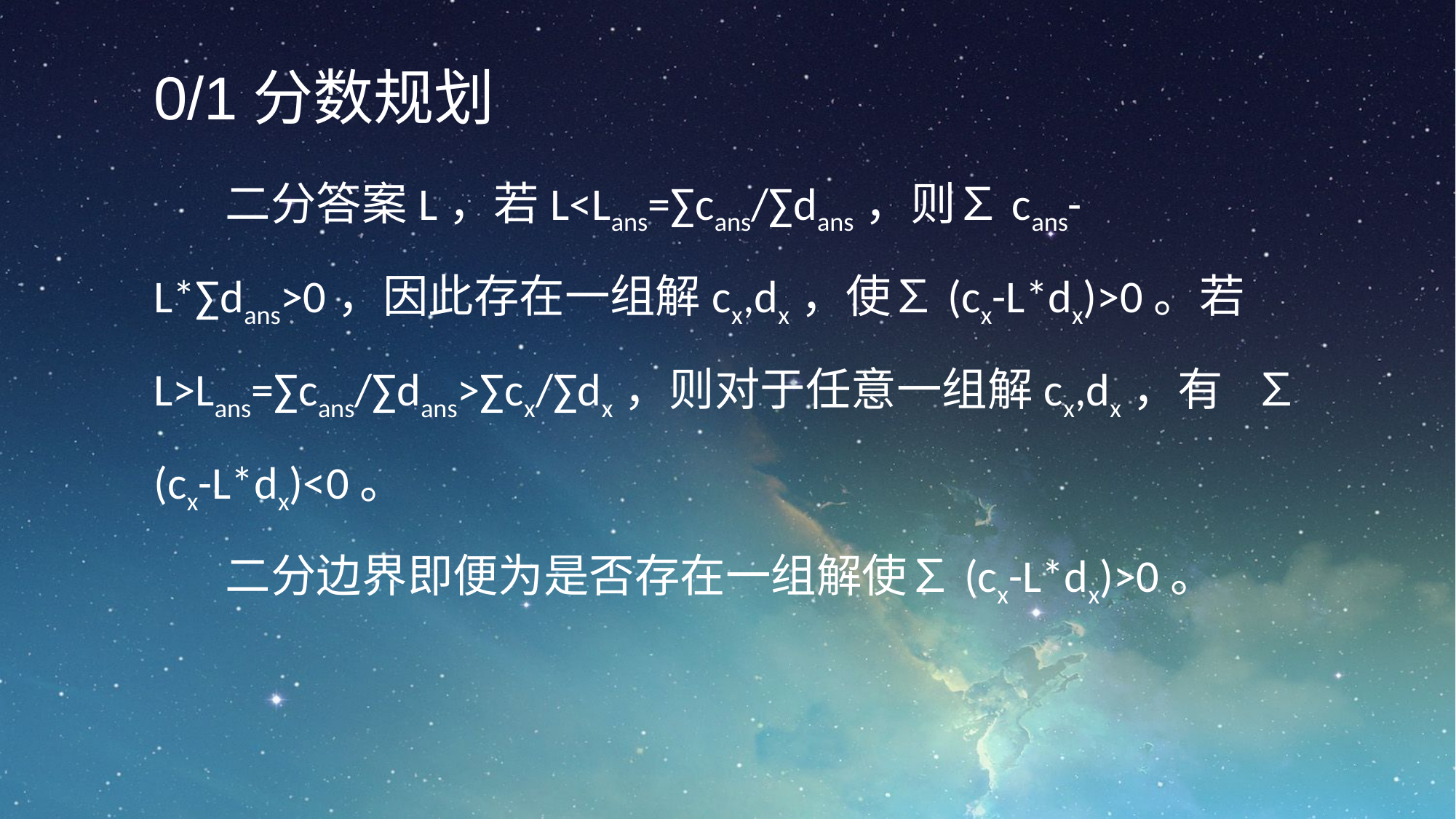

0/1分数规划
二分答案L，若L<Lans=∑cans/∑dans，则∑cans-L*∑dans>0，因此存在一组解cx,dx，使∑(cx-L*dx)>0。若L>Lans=∑cans/∑dans>∑cx/∑dx，则对于任意一组解cx,dx，有   ∑(cx-L*dx)<0。
二分边界即便为是否存在一组解使∑(cx-L*dx)>0。